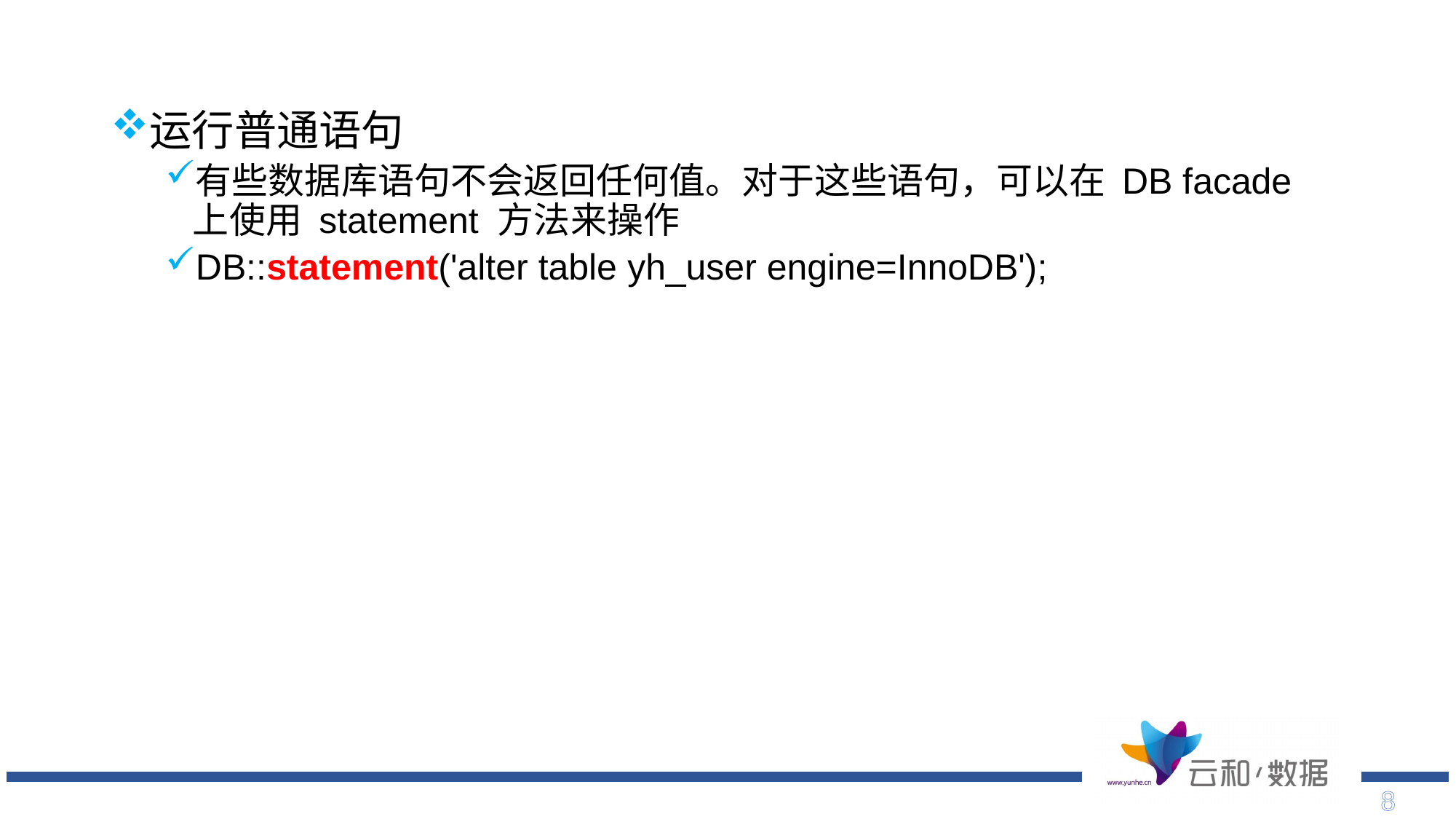

运行普通语句
有些数据库语句不会返回任何值。对于这些语句，可以在 DB facade 上使用 statement 方法来操作
DB::statement('alter table yh_user engine=InnoDB');